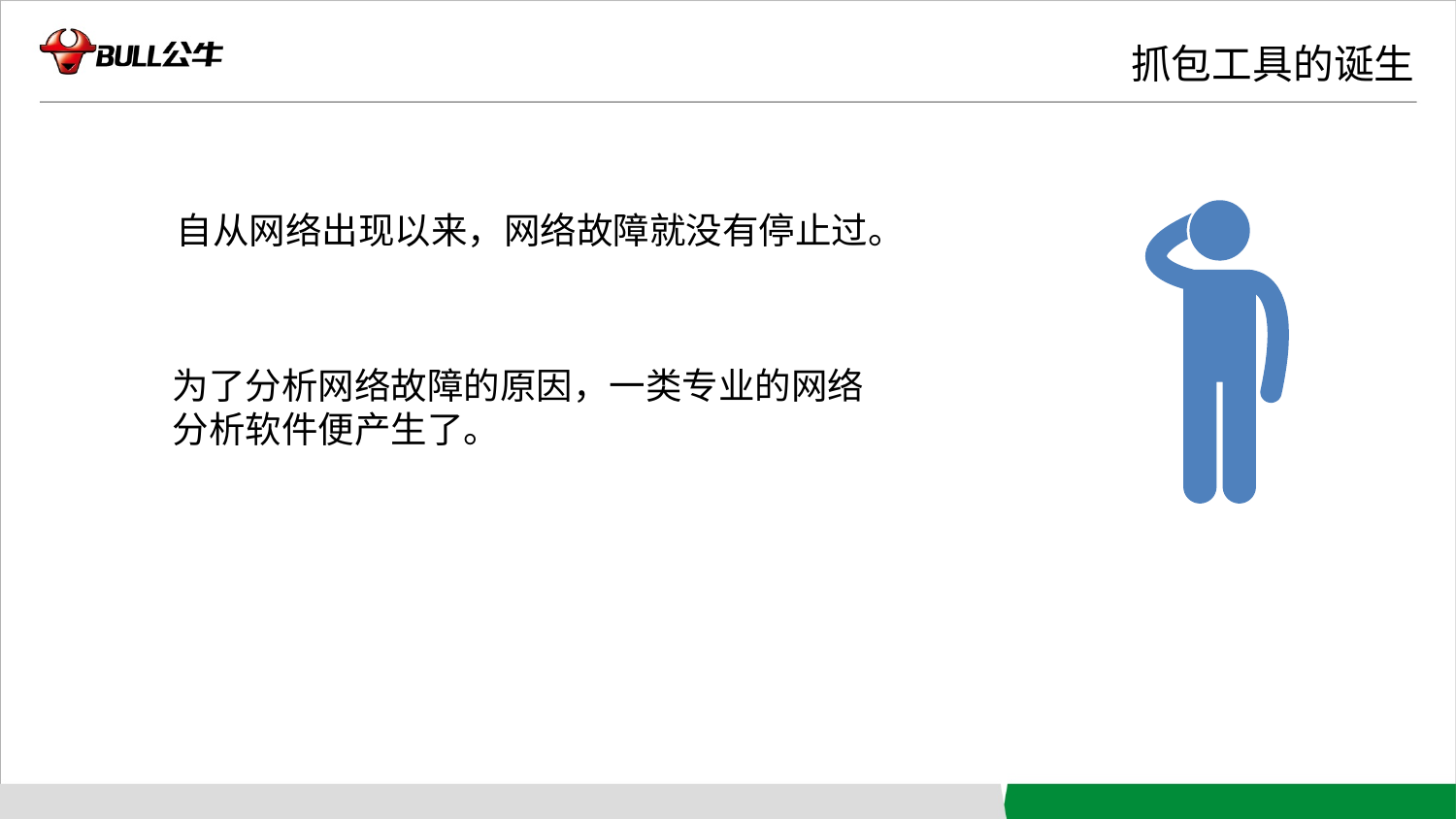

# 抓包工具的诞生
自从网络出现以来，网络故障就没有停止过。

为了分析网络故障的原因，一类专业的网络分析软件便产生了。